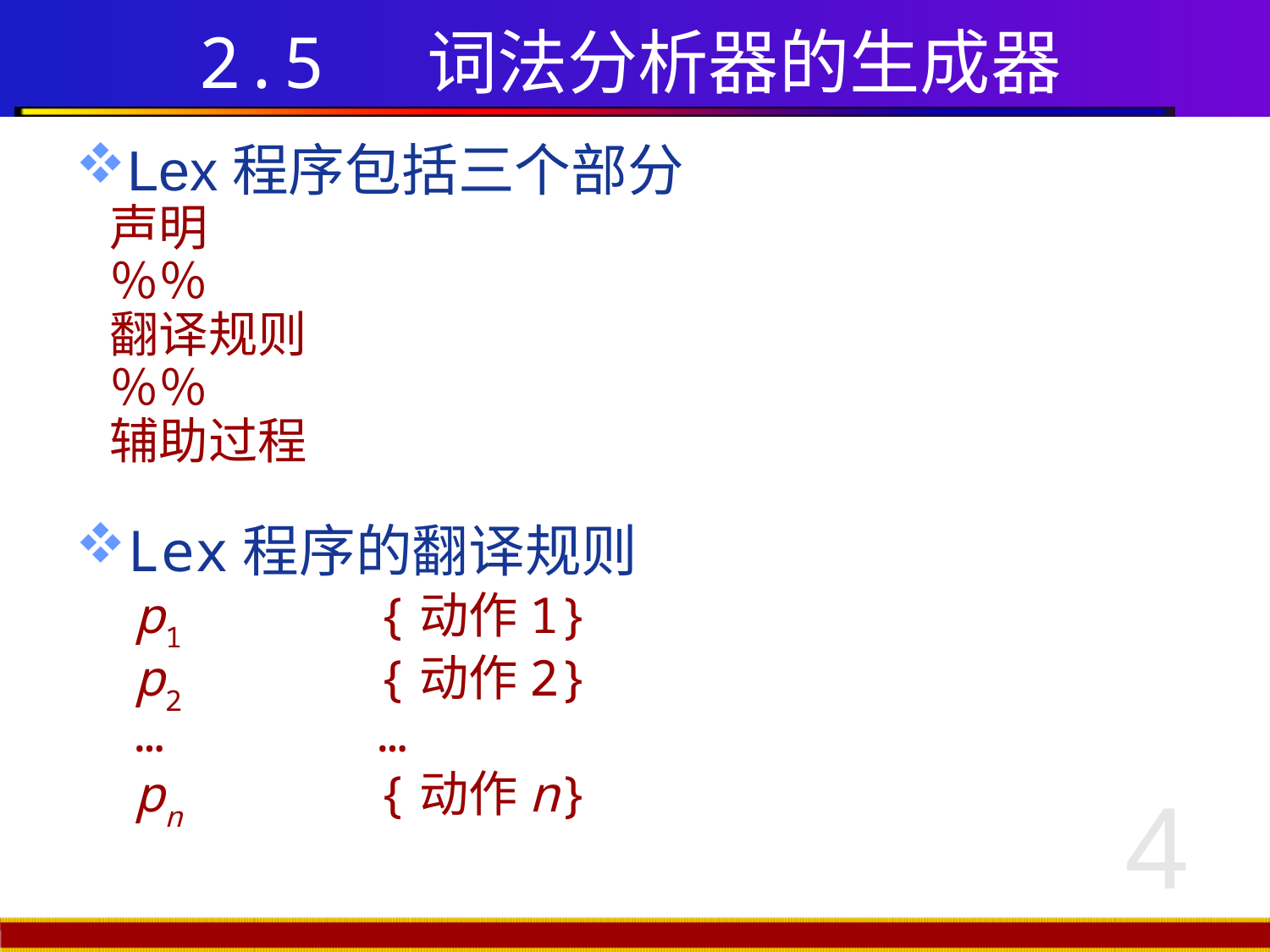

# 2.5  词法分析器的生成器
Lex程序包括三个部分
  声明
  ％％
  翻译规则
  ％％
  辅助过程

Lex程序的翻译规则
  p1		{动作1}
  p2		{动作2}
  …		…
  pn		{动作n}

4